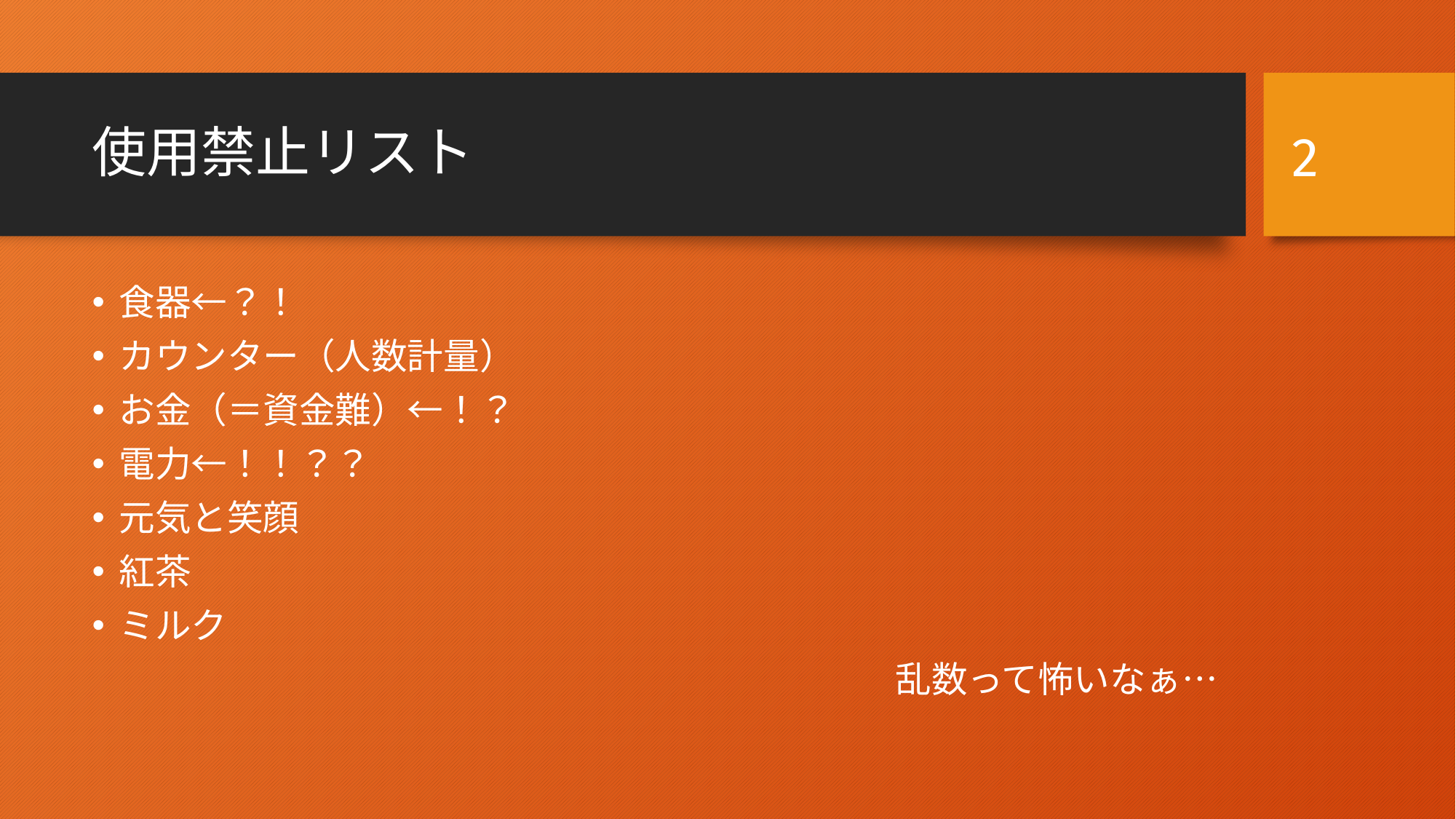

2
# 使用禁止リスト
食器←？！
カウンター（人数計量）
お金（＝資金難）←！？
電力←！！？？
元気と笑顔
紅茶
ミルク
乱数って怖いなぁ…